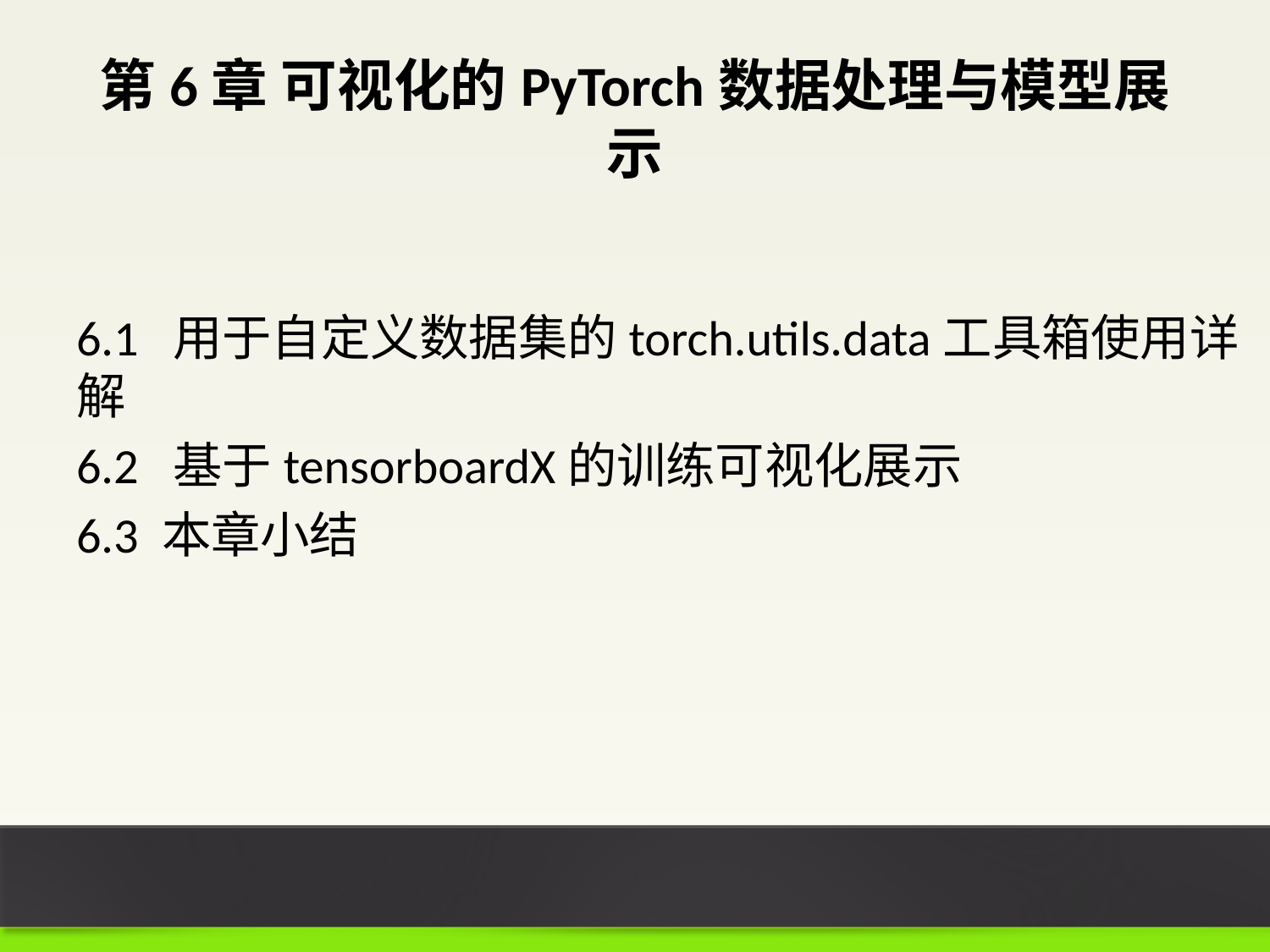

# 第6章 可视化的PyTorch数据处理与模型展示

6.1  用于自定义数据集的torch.utils.data工具箱使用详解
6.2  基于tensorboardX的训练可视化展示
6.3 本章小结